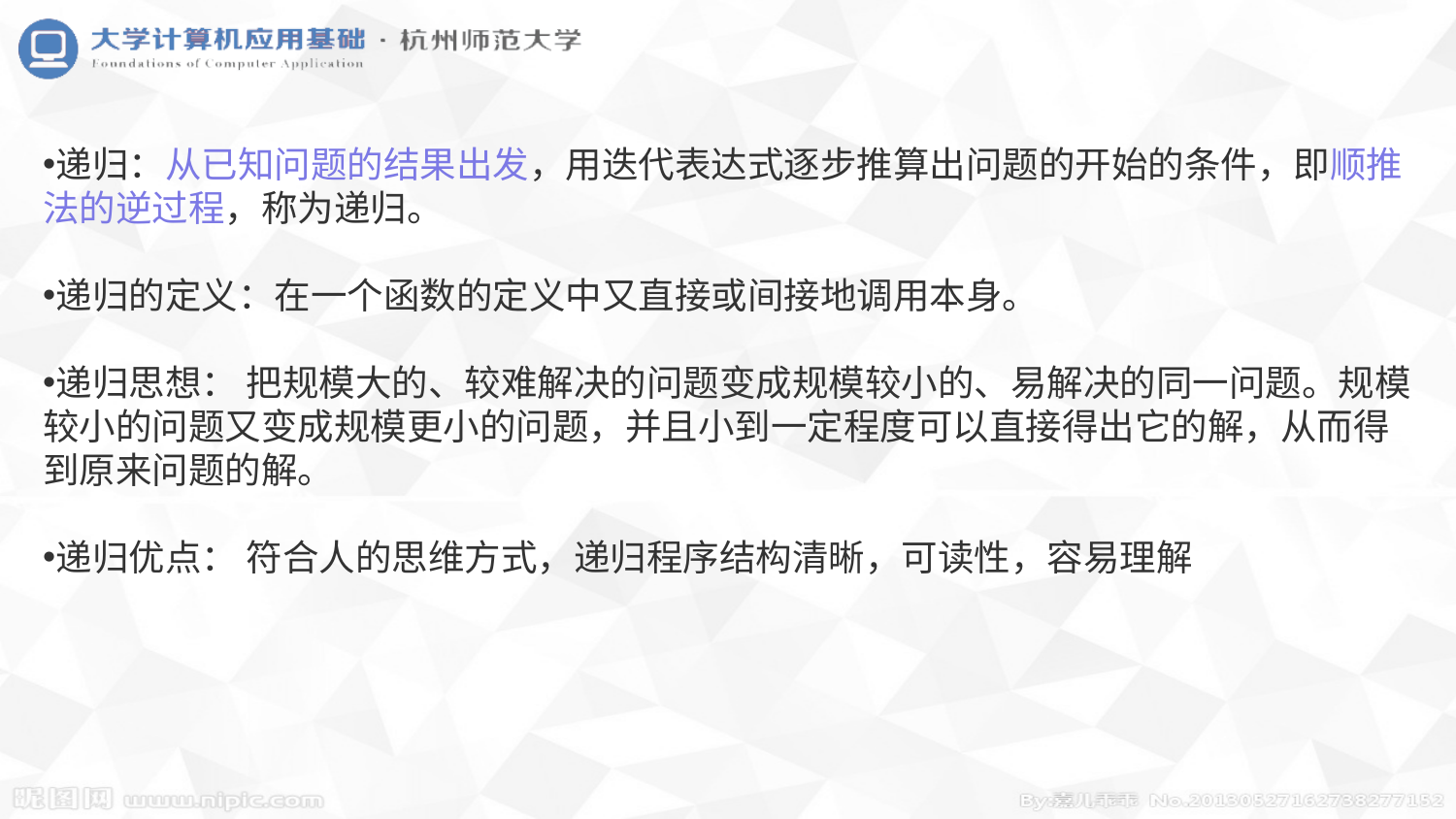

递归：从已知问题的结果出发，用迭代表达式逐步推算出问题的开始的条件，即顺推法的逆过程，称为递归。

递归的定义：在一个函数的定义中又直接或间接地调用本身。

递归思想： 把规模大的、较难解决的问题变成规模较小的、易解决的同一问题。规模较小的问题又变成规模更小的问题，并且小到一定程度可以直接得出它的解，从而得到原来问题的解。

递归优点： 符合人的思维方式，递归程序结构清晰，可读性，容易理解